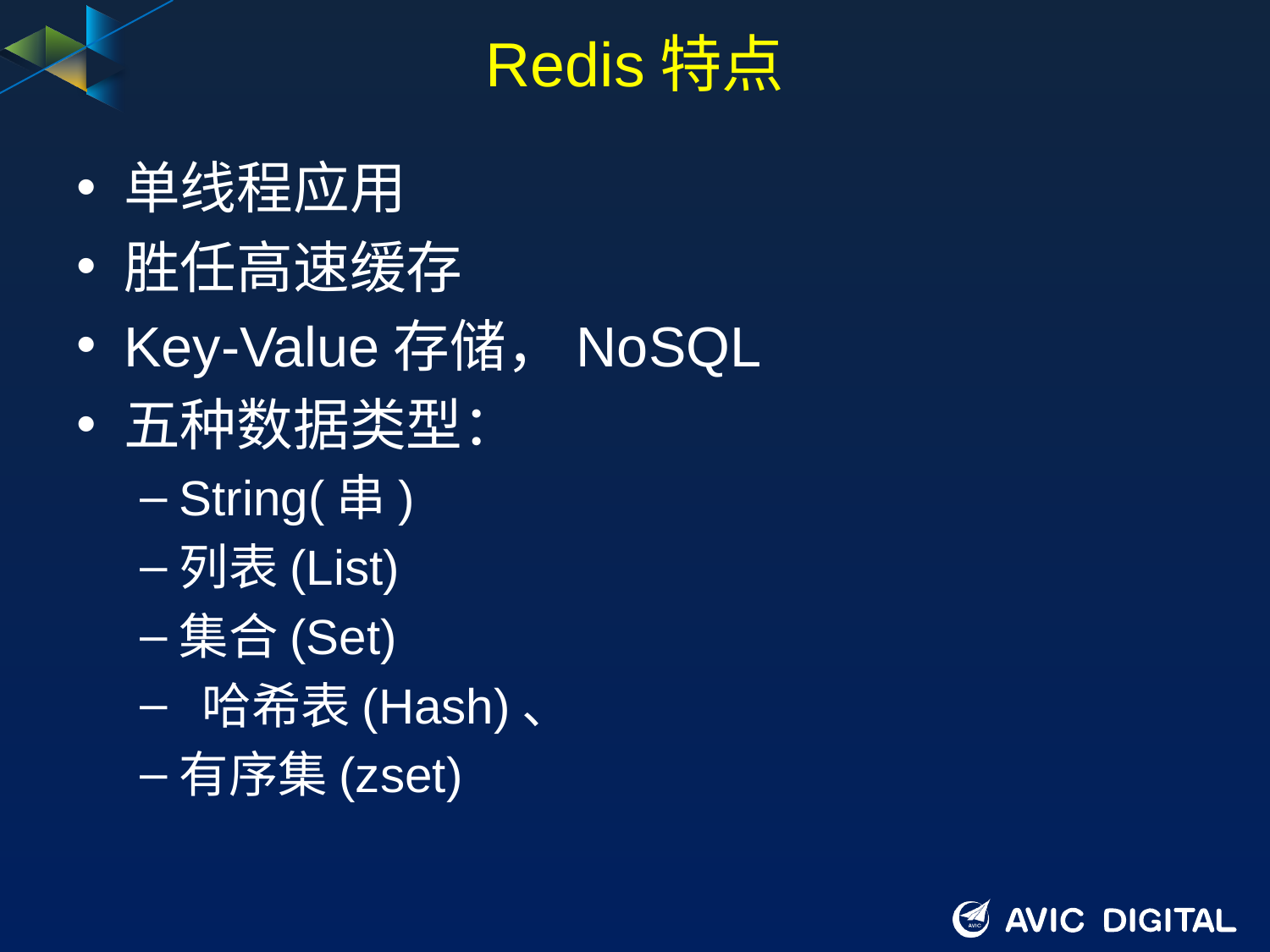

# Redis特点
单线程应用
胜任高速缓存
Key-Value存储，NoSQL
五种数据类型：
String(串)
列表(List)
集合(Set)
 哈希表(Hash)、
有序集(zset)